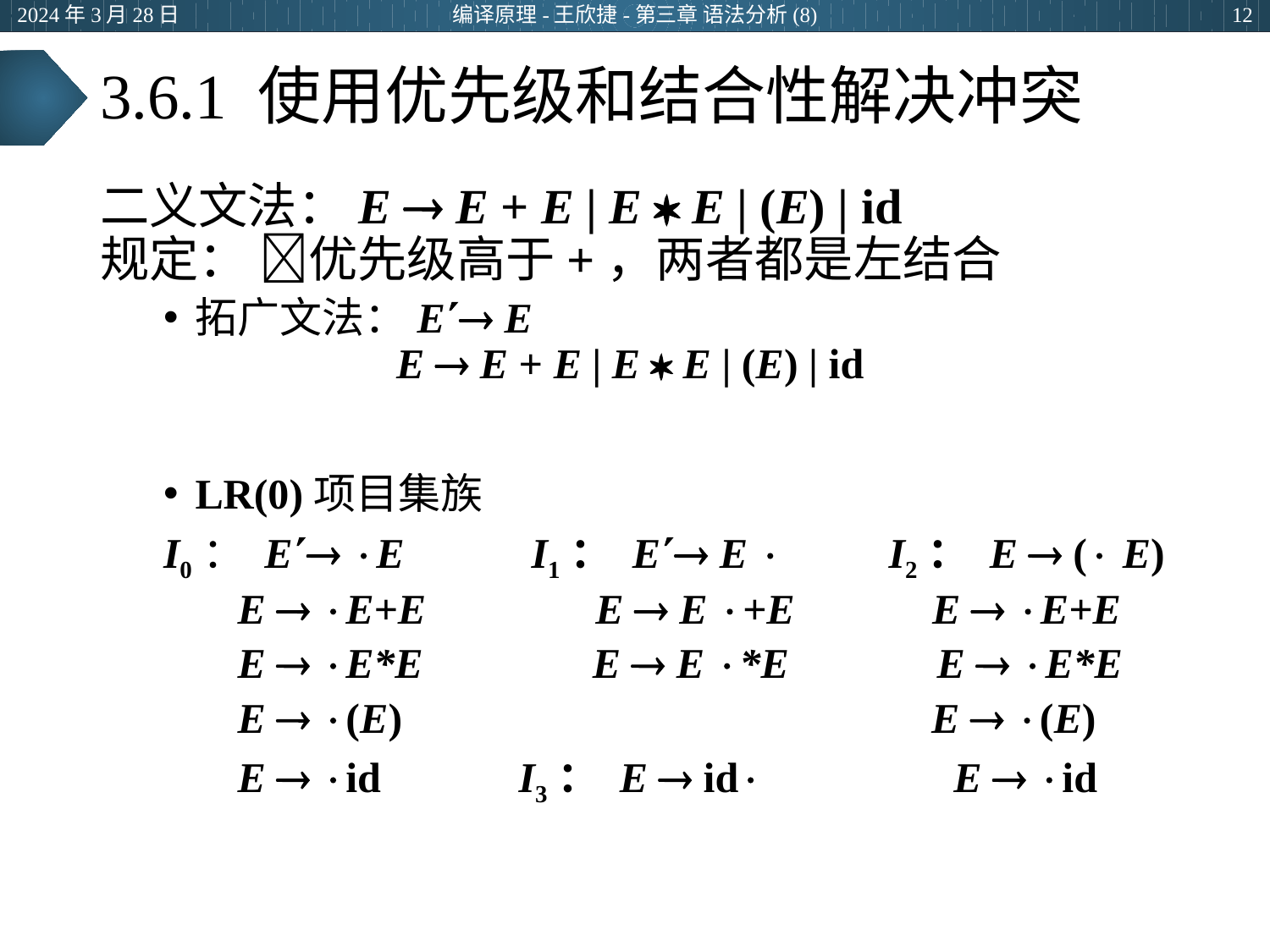

2024年3月28日
编译原理-王欣捷-第三章 语法分析(8)
12
# 3.6.1 使用优先级和结合性解决冲突
二义文法：E → E + E | E ∗ E | (E) | id
规定： ∗优先级高于+，两者都是左结合
拓广文法：E′→ E
                            E → E + E | E ∗ E | (E) | id

LR(0)项目集族
I0： E′→ ⋅E            I1： E′→ E ⋅          I2： E → (⋅ E)
       E → ⋅E+E                E → E ⋅+E             E → ⋅E+E
       E → ⋅E*E                E → E ⋅*E              E → ⋅E*E
       E → ⋅(E)                                                  E → ⋅(E)
       E → ⋅id             I3： E → id⋅                  E → ⋅id